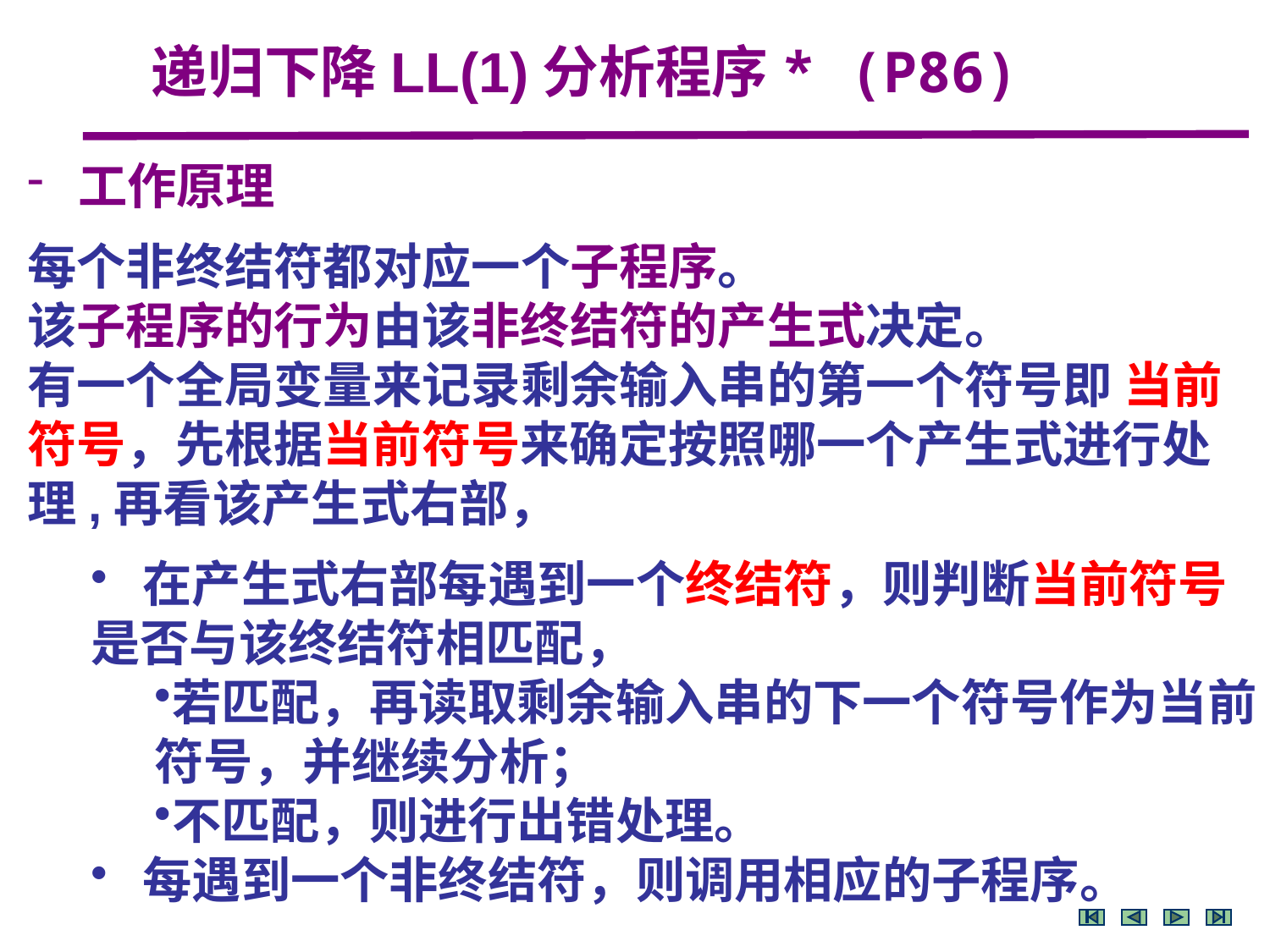

递归下降LL(1)分析程序* (P86)
  工作原理

每个非终结符都对应一个子程序。
该子程序的行为由该非终结符的产生式决定。
有一个全局变量来记录剩余输入串的第一个符号即 当前符号，先根据当前符号来确定按照哪一个产生式进行处理,再看该产生式右部，

  在产生式右部每遇到一个终结符，则判断当前符号是否与该终结符相匹配，
若匹配，再读取剩余输入串的下一个符号作为当前符号，并继续分析；
不匹配，则进行出错处理。
  每遇到一个非终结符，则调用相应的子程序。